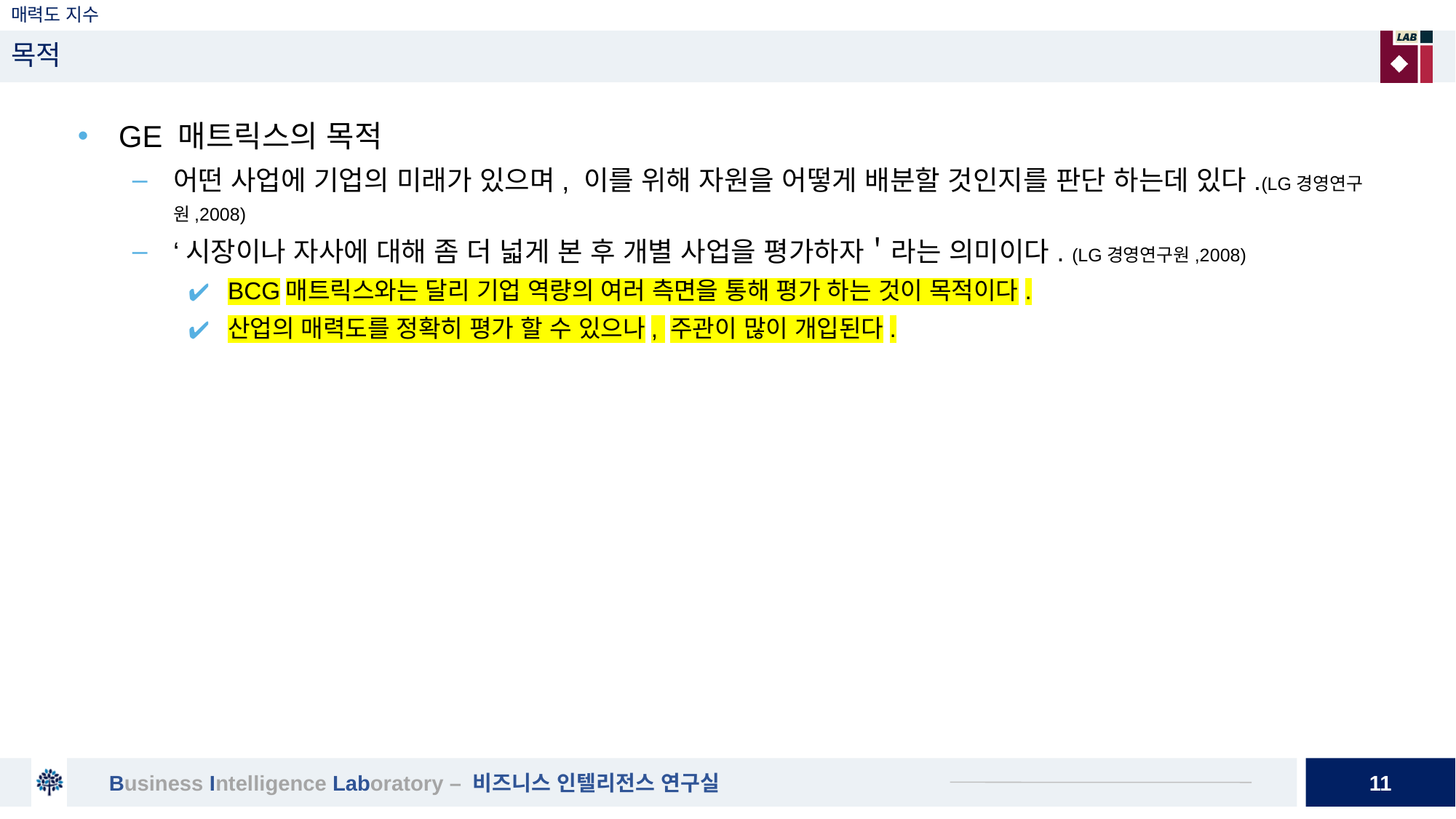

# 매력도 지수
목적
GE 매트릭스의 목적
어떤 사업에 기업의 미래가 있으며, 이를 위해 자원을 어떻게 배분할 것인지를 판단 하는데 있다.(LG경영연구원,2008)
‘시장이나 자사에 대해 좀 더 넓게 본 후 개별 사업을 평가하자＇라는 의미이다. (LG경영연구원,2008)
BCG매트릭스와는 달리 기업 역량의 여러 측면을 통해 평가 하는 것이 목적이다.
산업의 매력도를 정확히 평가 할 수 있으나, 주관이 많이 개입된다.
11